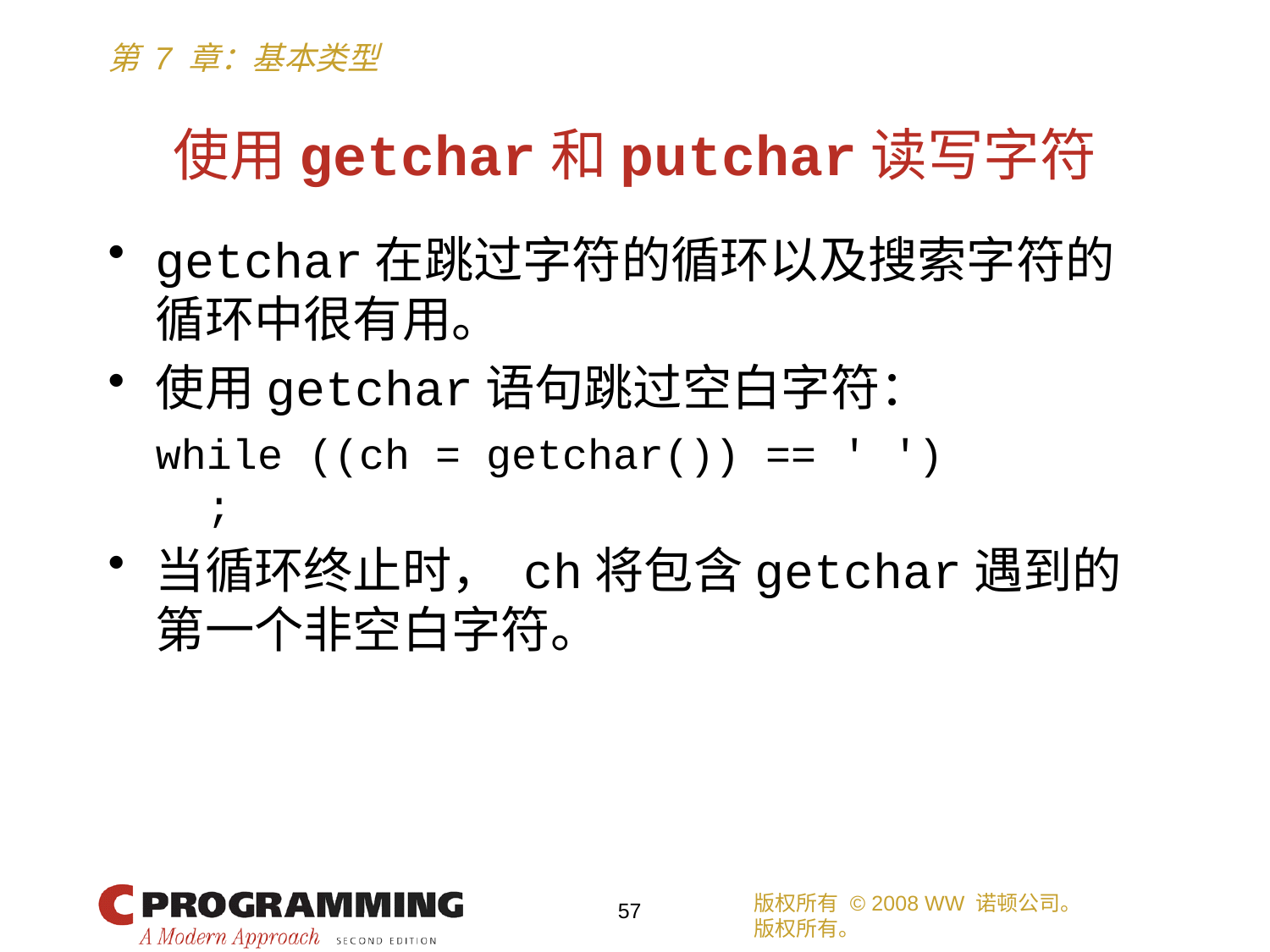

# 使用getchar和putchar读写字符
getchar在跳过字符的循环以及搜索字符的循环中很有用。
使用getchar语句跳过空白字符：
	while ((ch = getchar()) == ' ')
	  ;
当循环终止时， ch将包含getchar遇到的第一个非空白字符。

版权所有 © 2008 WW 诺顿公司。
版权所有。
57